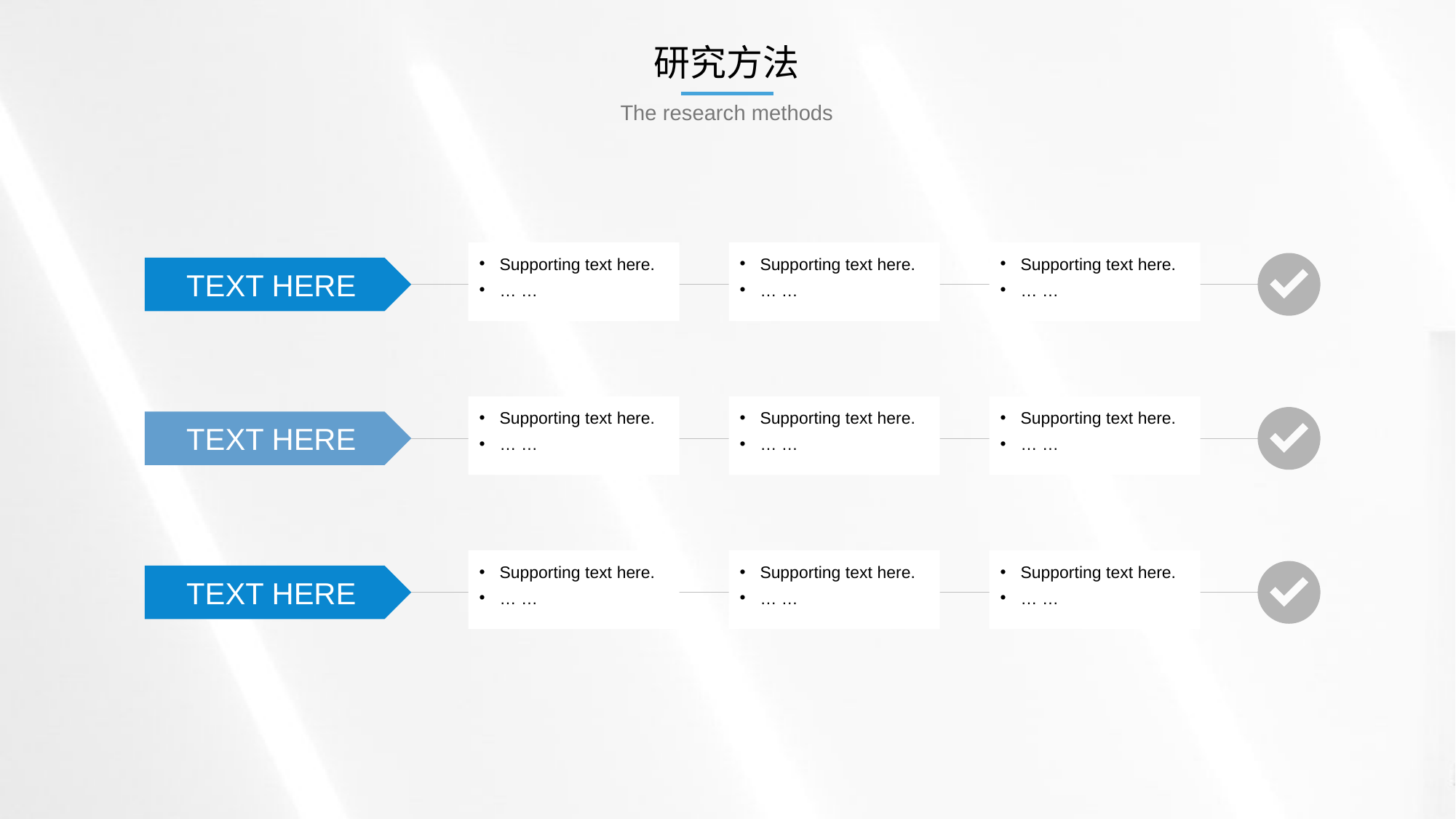

研究方法
The research methods
Supporting text here.
… …
Supporting text here.
… …
Supporting text here.
… …

TEXT HERE
Supporting text here.
… …
Supporting text here.
… …
Supporting text here.
… …

TEXT HERE
Supporting text here.
… …
Supporting text here.
… …
Supporting text here.
… …

TEXT HERE